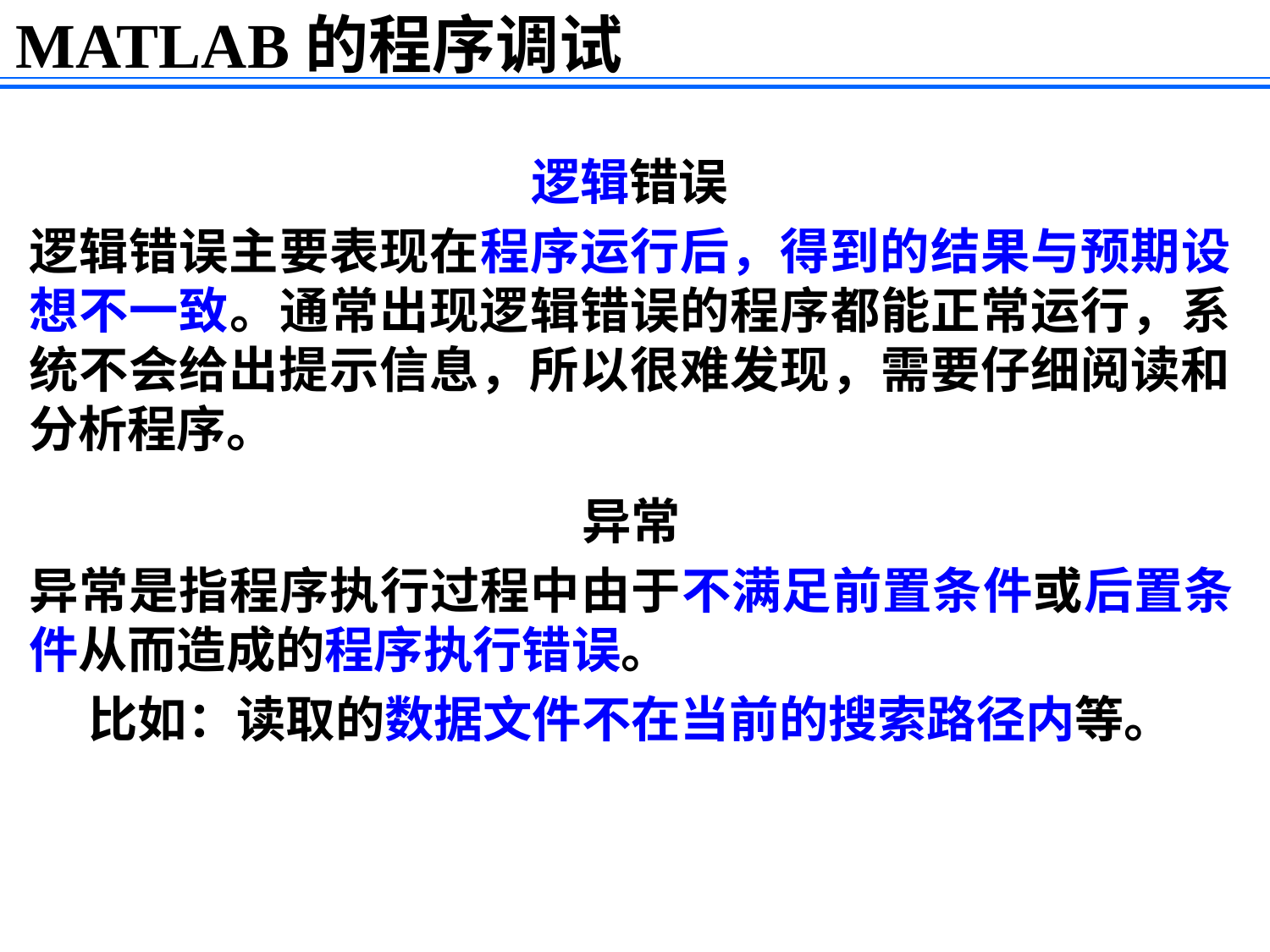

MATLAB的程序调试

逻辑错误
逻辑错误主要表现在程序运行后，得到的结果与预期设想不一致。通常出现逻辑错误的程序都能正常运行，系统不会给出提示信息，所以很难发现，需要仔细阅读和分析程序。
异常
异常是指程序执行过程中由于不满足前置条件或后置条件从而造成的程序执行错误。
比如：读取的数据文件不在当前的搜索路径内等。